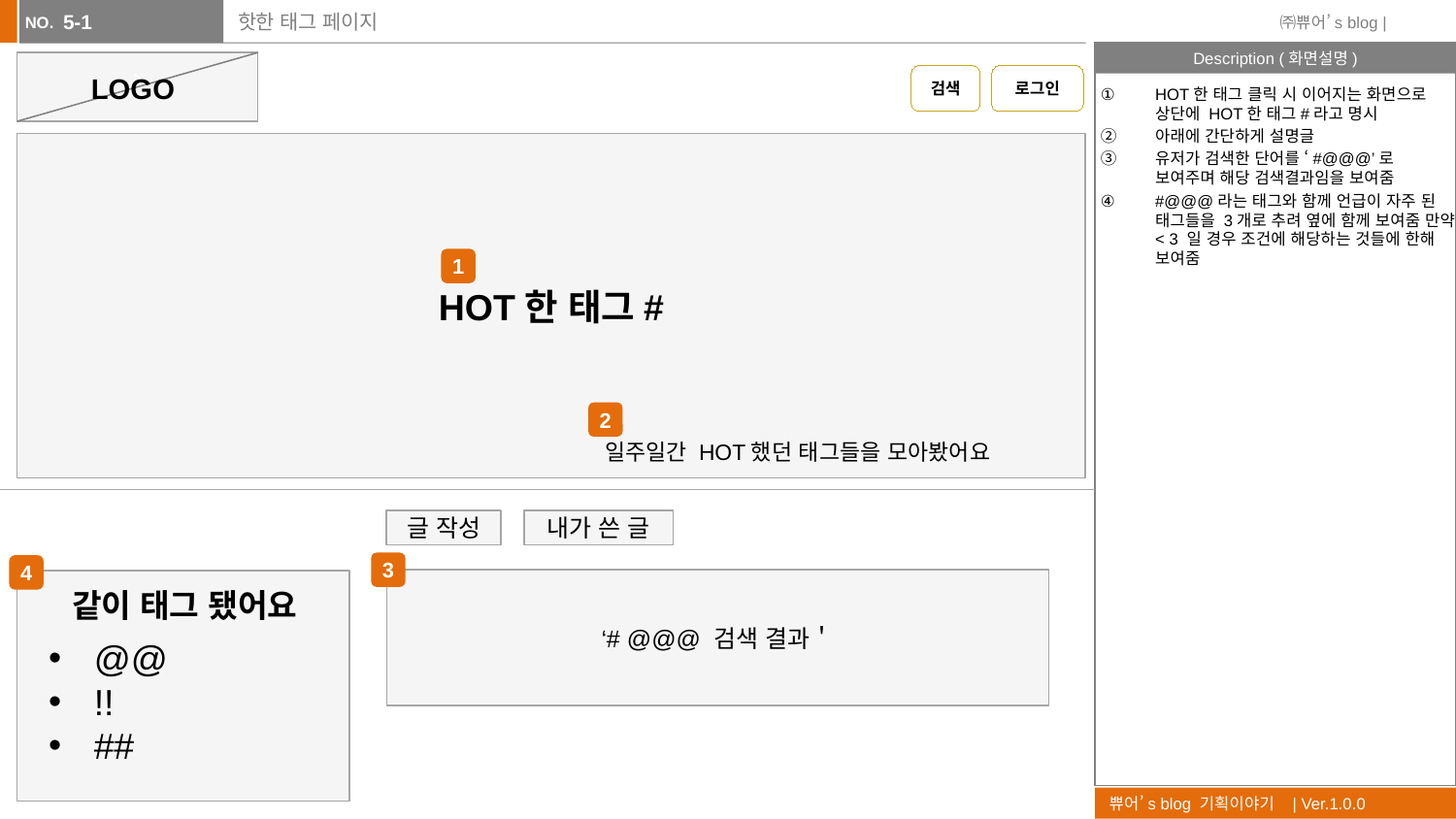

5-1
# 핫한 태그 페이지
`
LOGO
검색
로그인
HOT한 태그 클릭 시 이어지는 화면으로 상단에 HOT한 태그#라고 명시
아래에 간단하게 설명글
유저가 검색한 단어를 ‘#@@@’로 보여주며 해당 검색결과임을 보여줌
#@@@라는 태그와 함께 언급이 자주 된 태그들을 3개로 추려 옆에 함께 보여줌 만약 < 3 일 경우 조건에 해당하는 것들에 한해 보여줌

HOT한 태그#
1
2
일주일간 HOT했던 태그들을 모아봤어요
글 작성
내가 쓴 글
3
4
‘# @@@ 검색 결과＇

같이 태그 됐어요
@@
!!
##